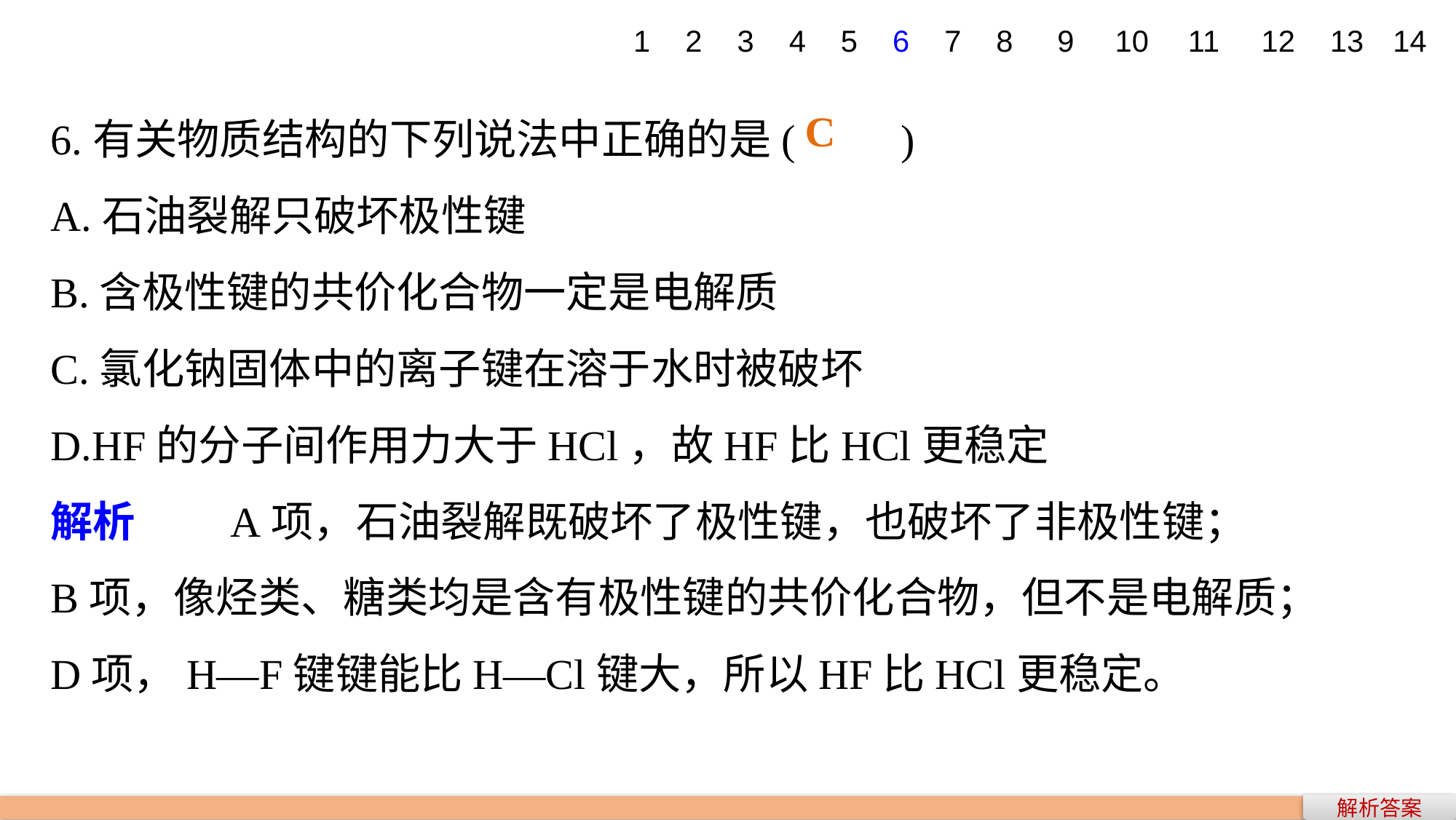

1
2
3
4
5
6
7
8
9
10
11
12
13
14
6.有关物质结构的下列说法中正确的是(　　)
A.石油裂解只破坏极性键
B.含极性键的共价化合物一定是电解质
C.氯化钠固体中的离子键在溶于水时被破坏
D.HF的分子间作用力大于HCl，故HF比HCl更稳定
解析　　A项，石油裂解既破坏了极性键，也破坏了非极性键；
B项，像烃类、糖类均是含有极性键的共价化合物，但不是电解质；
D项，H—F键键能比H—Cl键大，所以HF比HCl更稳定。
C
解析答案